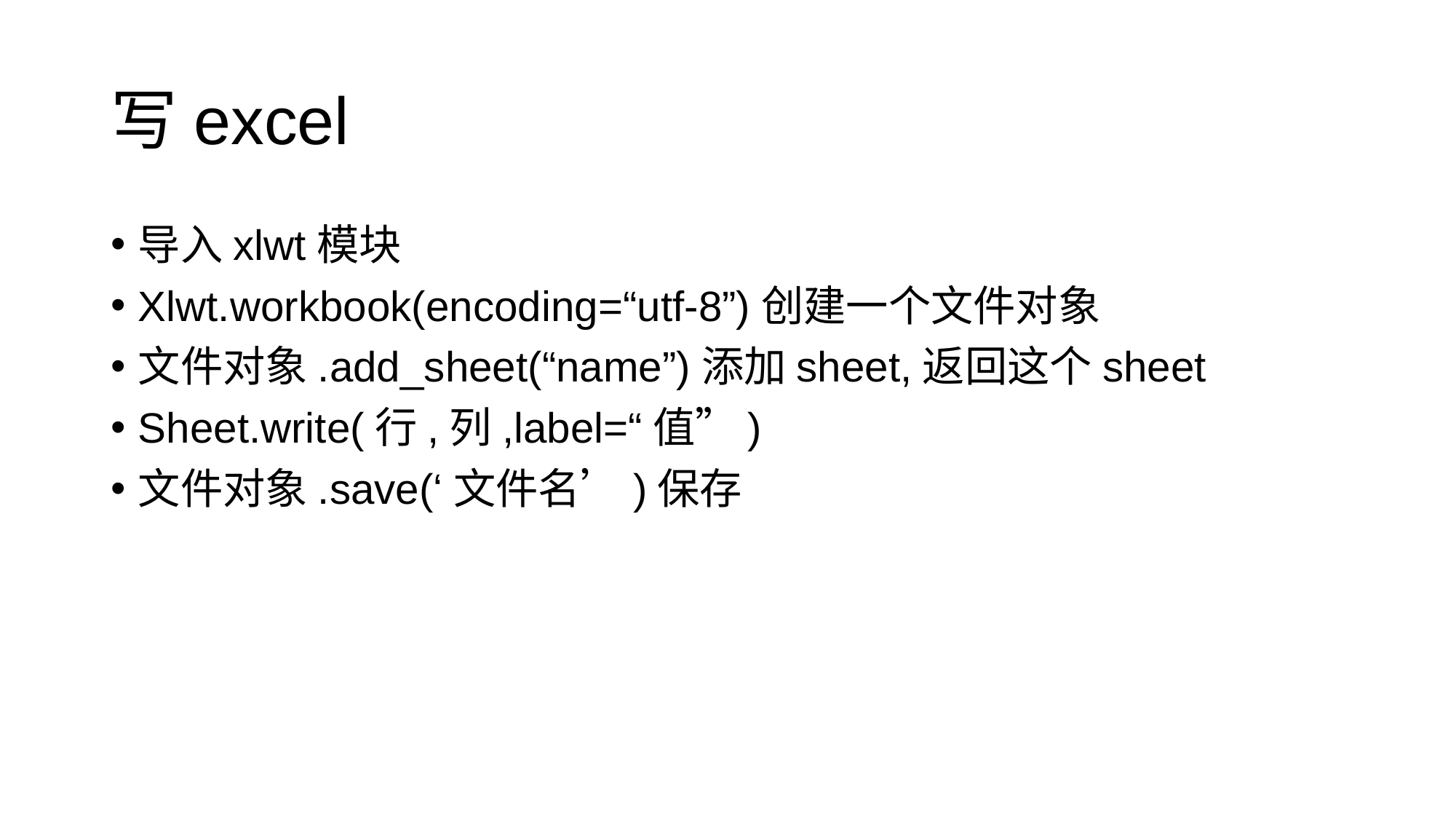

# 写excel
导入xlwt模块
Xlwt.workbook(encoding=“utf-8”)创建一个文件对象
文件对象.add_sheet(“name”)添加sheet,返回这个sheet
Sheet.write(行,列,label=“值”)
文件对象.save(‘文件名’)保存